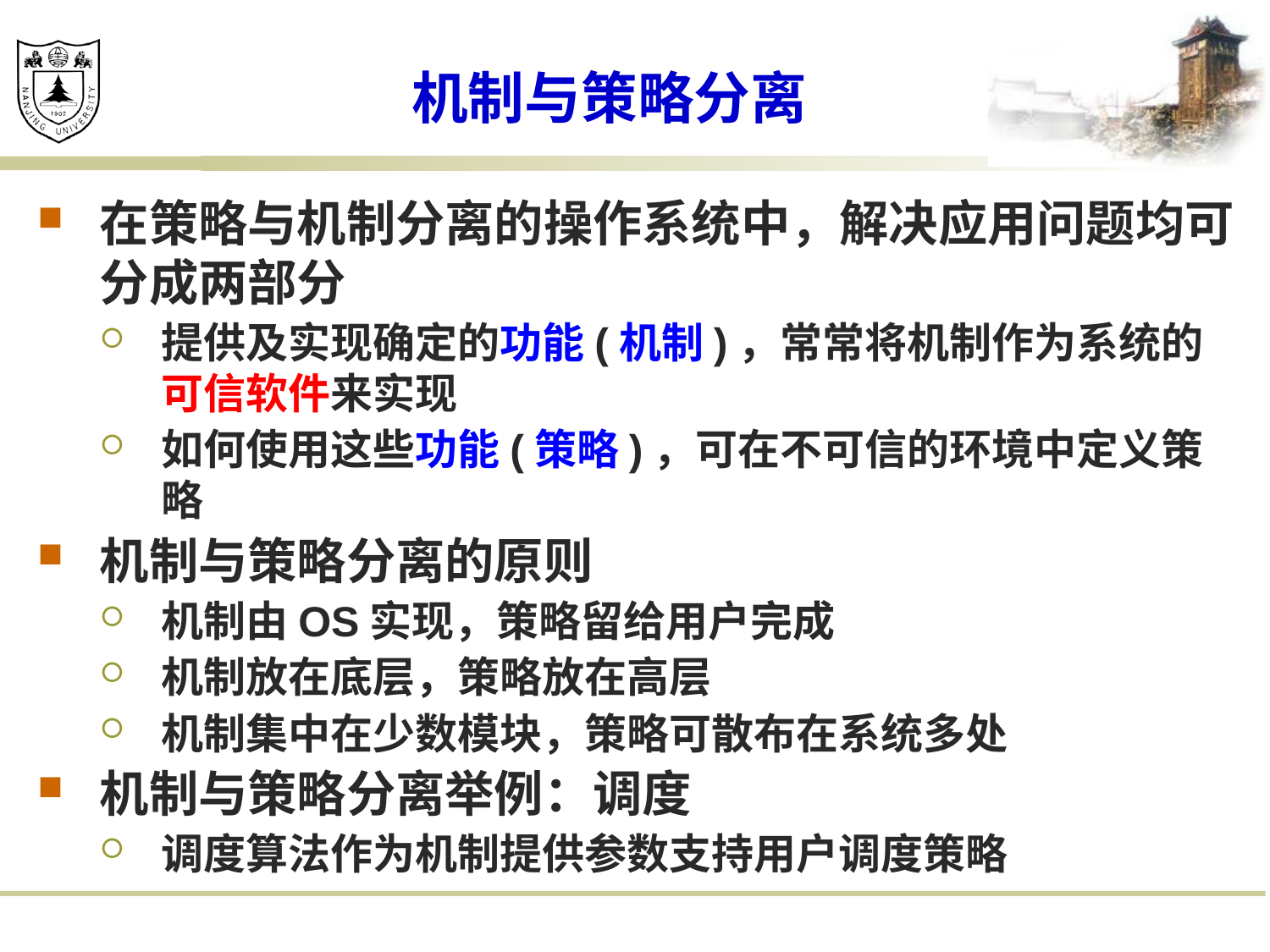

# 机制与策略分离
在策略与机制分离的操作系统中，解决应用问题均可分成两部分
提供及实现确定的功能(机制)，常常将机制作为系统的可信软件来实现
如何使用这些功能(策略)，可在不可信的环境中定义策略
机制与策略分离的原则
机制由OS实现，策略留给用户完成
机制放在底层，策略放在高层
机制集中在少数模块，策略可散布在系统多处
机制与策略分离举例：调度
调度算法作为机制提供参数支持用户调度策略

146